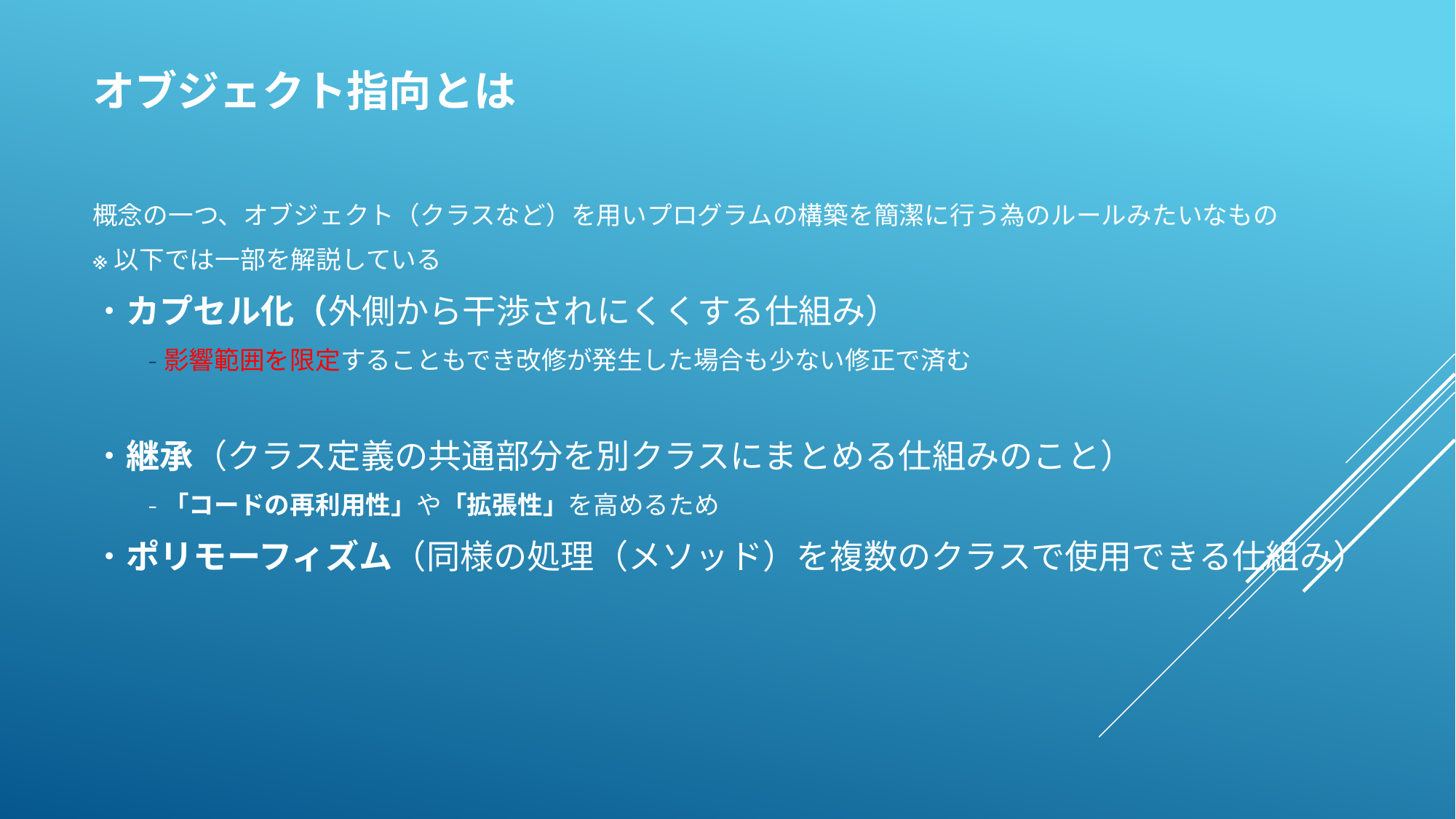

# オブジェクト指向とは
概念の一つ、オブジェクト（クラスなど）を用いプログラムの構築を簡潔に行う為のルールみたいなもの
※以下では一部を解説している
・カプセル化（外側から干渉されにくくする仕組み）
　　-影響範囲を限定することもでき改修が発生した場合も少ない修正で済む

・継承（クラス定義の共通部分を別クラスにまとめる仕組みのこと）
　　-「コードの再利用性」や「拡張性」を高めるため
・ポリモーフィズム（同様の処理（メソッド）を複数のクラスで使用できる仕組み）